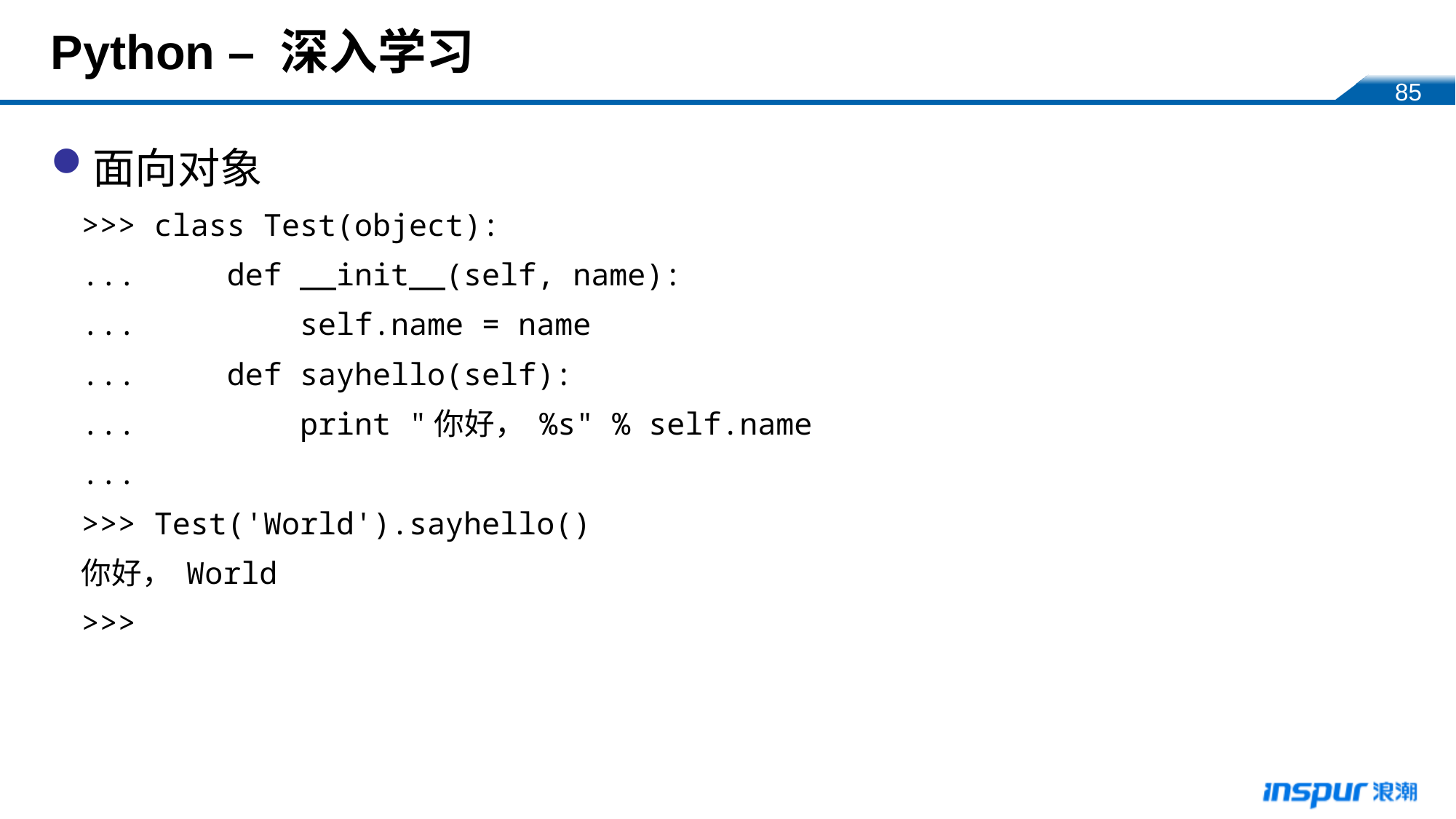

# Python – 深入学习
面向对象
>>> class Test(object):
...     def __init__(self, name):
...         self.name = name
...     def sayhello(self):
...         print "你好， %s" % self.name
...
>>> Test('World').sayhello()
你好， World
>>>